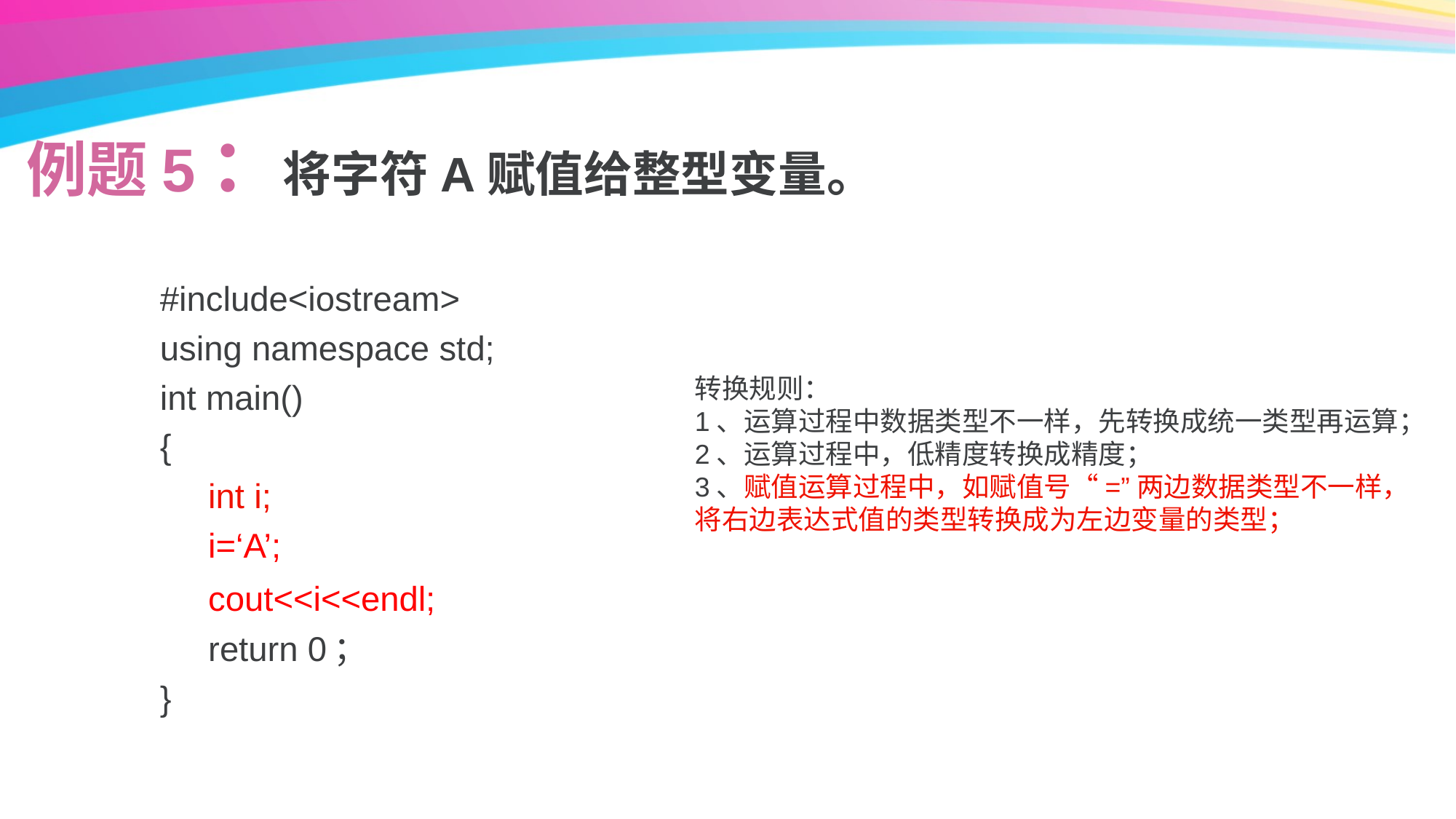

例题5：将字符A赋值给整型变量。
#include<iostream>
using namespace std;
int main()
{
     int i;
     i=‘A’;
     cout<<i<<endl;
     return 0；
}
转换规则：
1、运算过程中数据类型不一样，先转换成统一类型再运算；
2、运算过程中，低精度转换成精度；
3、赋值运算过程中，如赋值号“=”两边数据类型不一样，将右边表达式值的类型转换成为左边变量的类型；